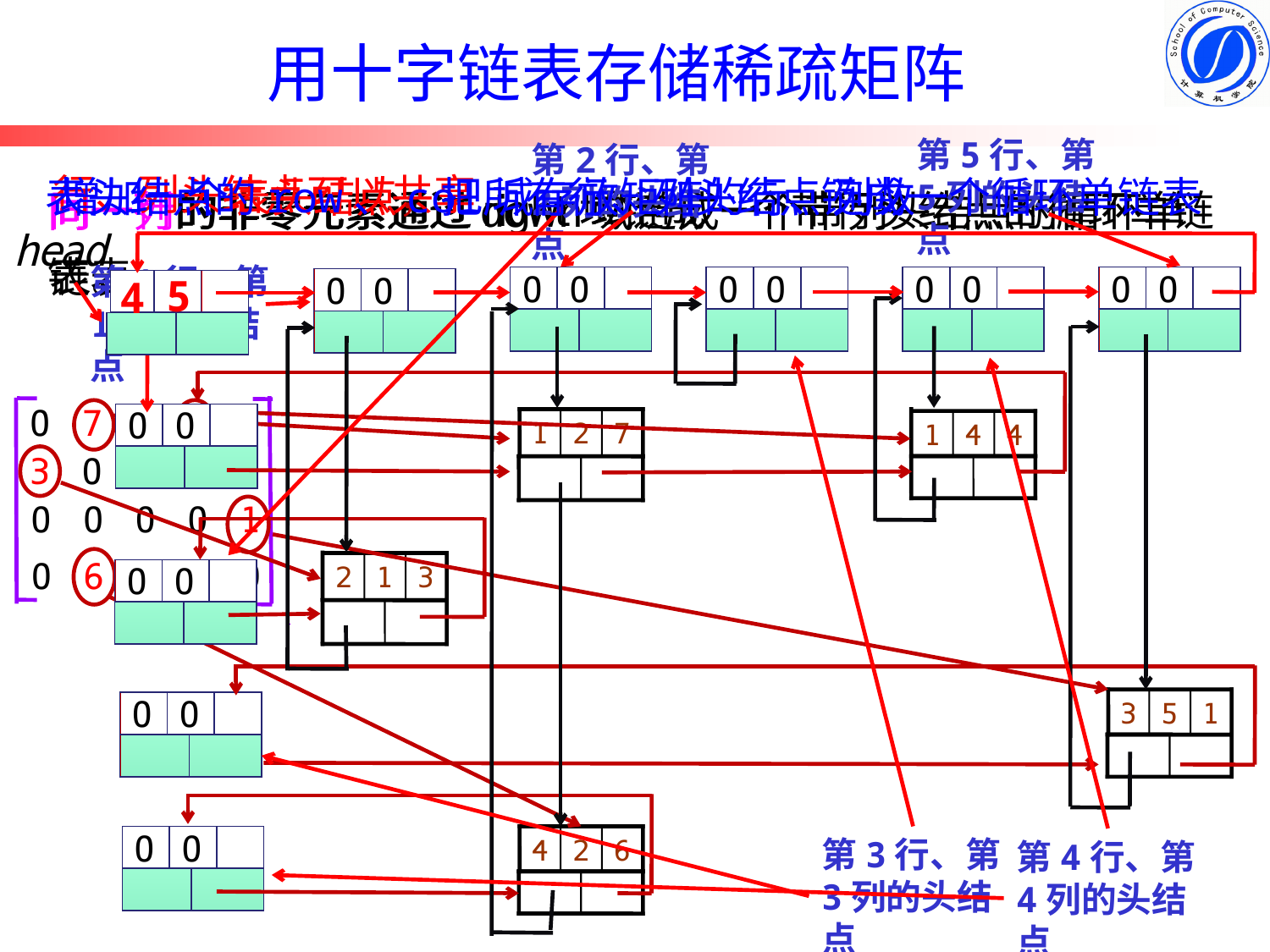

# 用十字链表存储稀疏矩阵
第5行、第5列的头结点
第2行、第2列的头结点
行、列头结点可以共享
同一行的非零元素通过right域链成一个带行头结点的循环单链表。
同一列的非零元素通过down域链成一个带列头结点的循环单链表。
增加一个表头结点，把所有行、列头结点链成一个循环单链表
表头结点的row、col域存放矩阵的行、列数
head

第1行、第1列的头结点
5
4
0
0

0
0

0
0

0
0

0
0

第3行、第3列的头结点
第4行、第4列的头结点
0   7   0   4   0
3   0   0   0   0
0   0   0   0   1
0   6   0   0   0

0
0

1

2

7

1

4

4

2

1

3

0
0

3

5

1

0
0

0
0

4

2

6